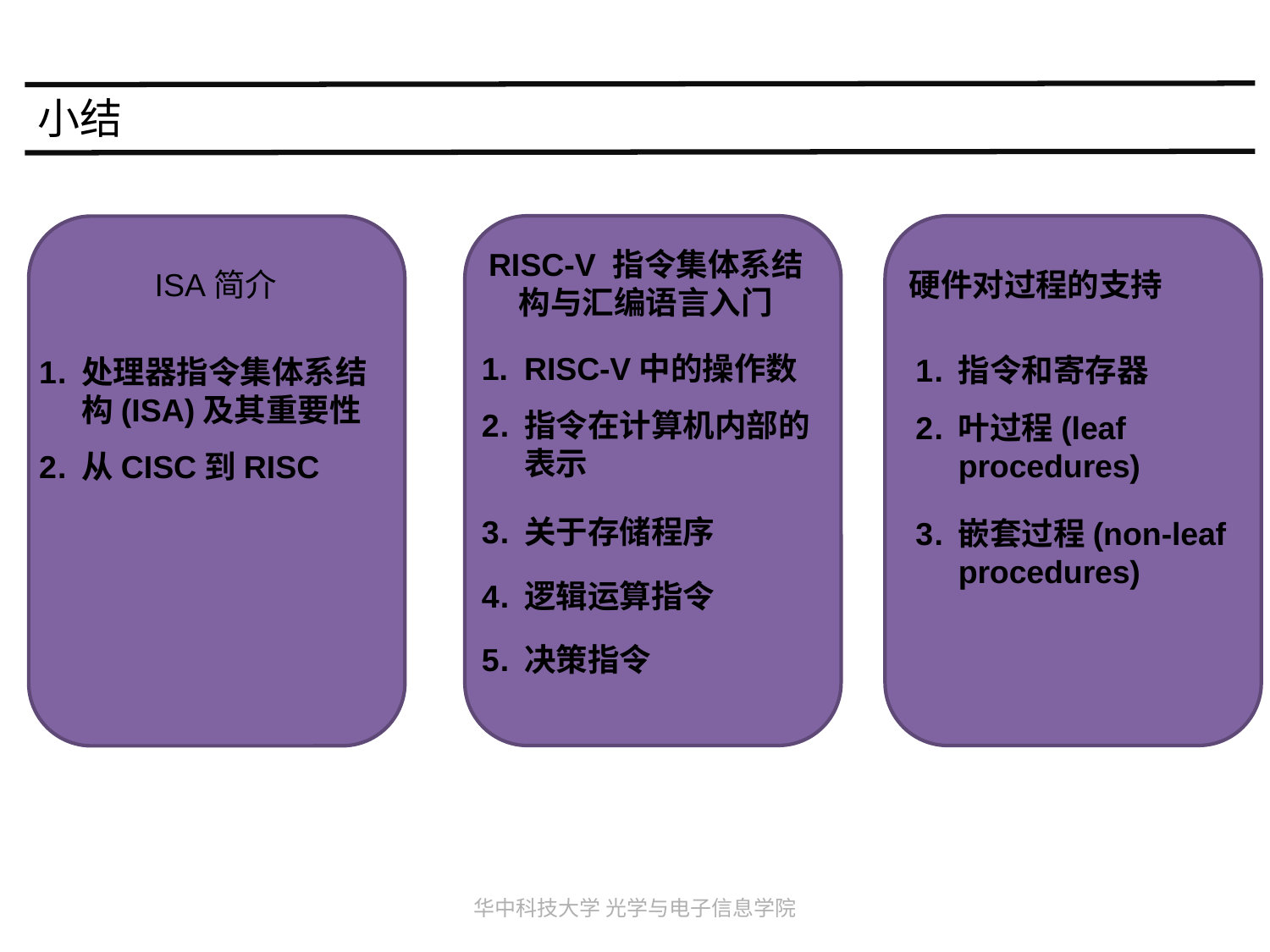

# 小结

RISC-V 指令集体系结构与汇编语言入门
ISA简介
硬件对过程的支持
指令和寄存器
叶过程(leaf procedures)
嵌套过程(non-leaf procedures)
处理器指令集体系结构(ISA)及其重要性
从CISC到RISC
RISC-V中的操作数
指令在计算机内部的表示
关于存储程序
逻辑运算指令
决策指令
华中科技大学光学与电子信息学院